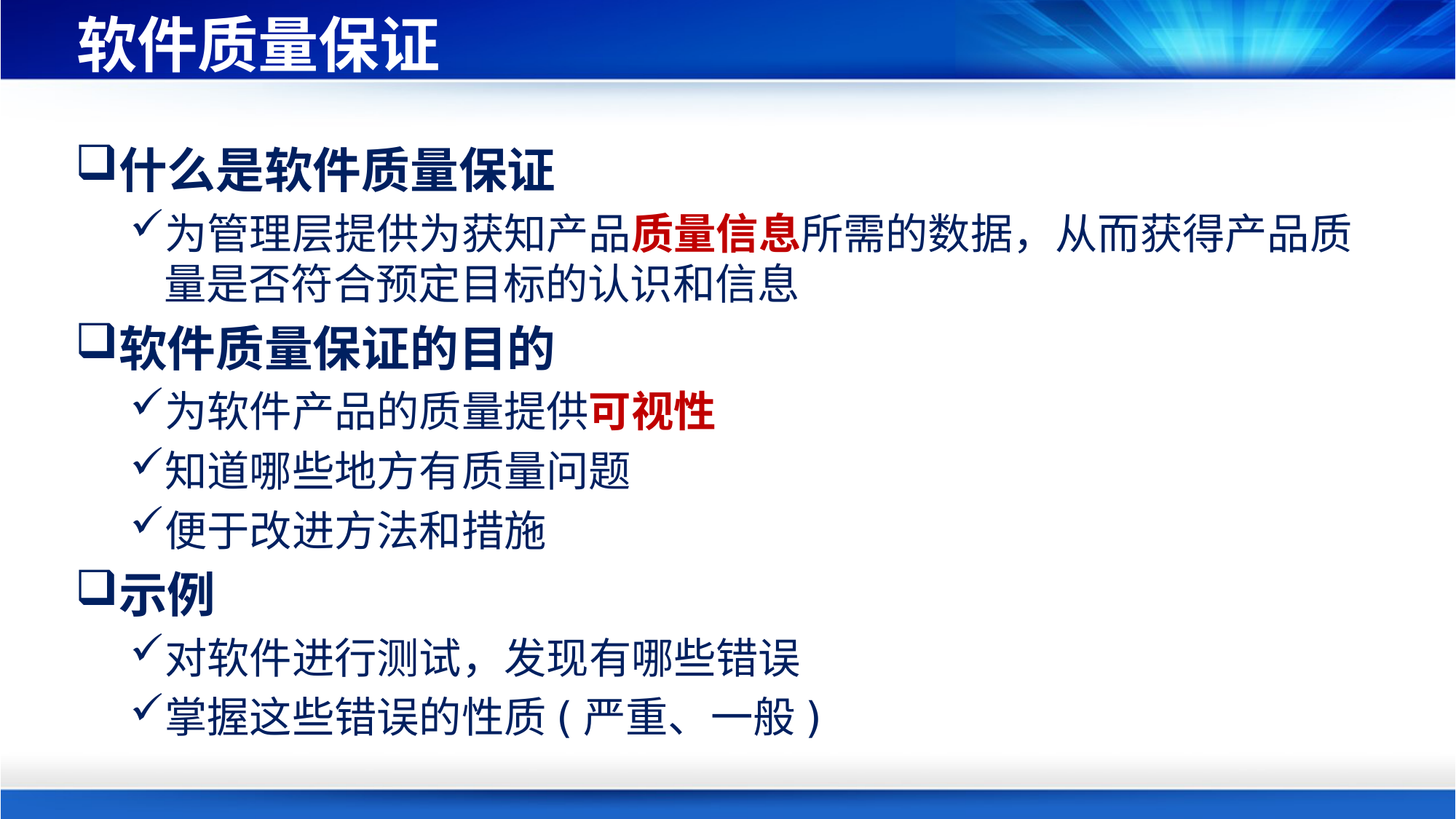

# 软件质量保证
什么是软件质量保证
为管理层提供为获知产品质量信息所需的数据，从而获得产品质量是否符合预定目标的认识和信息
软件质量保证的目的
为软件产品的质量提供可视性
知道哪些地方有质量问题
便于改进方法和措施
示例
对软件进行测试，发现有哪些错误
掌握这些错误的性质(严重、一般)